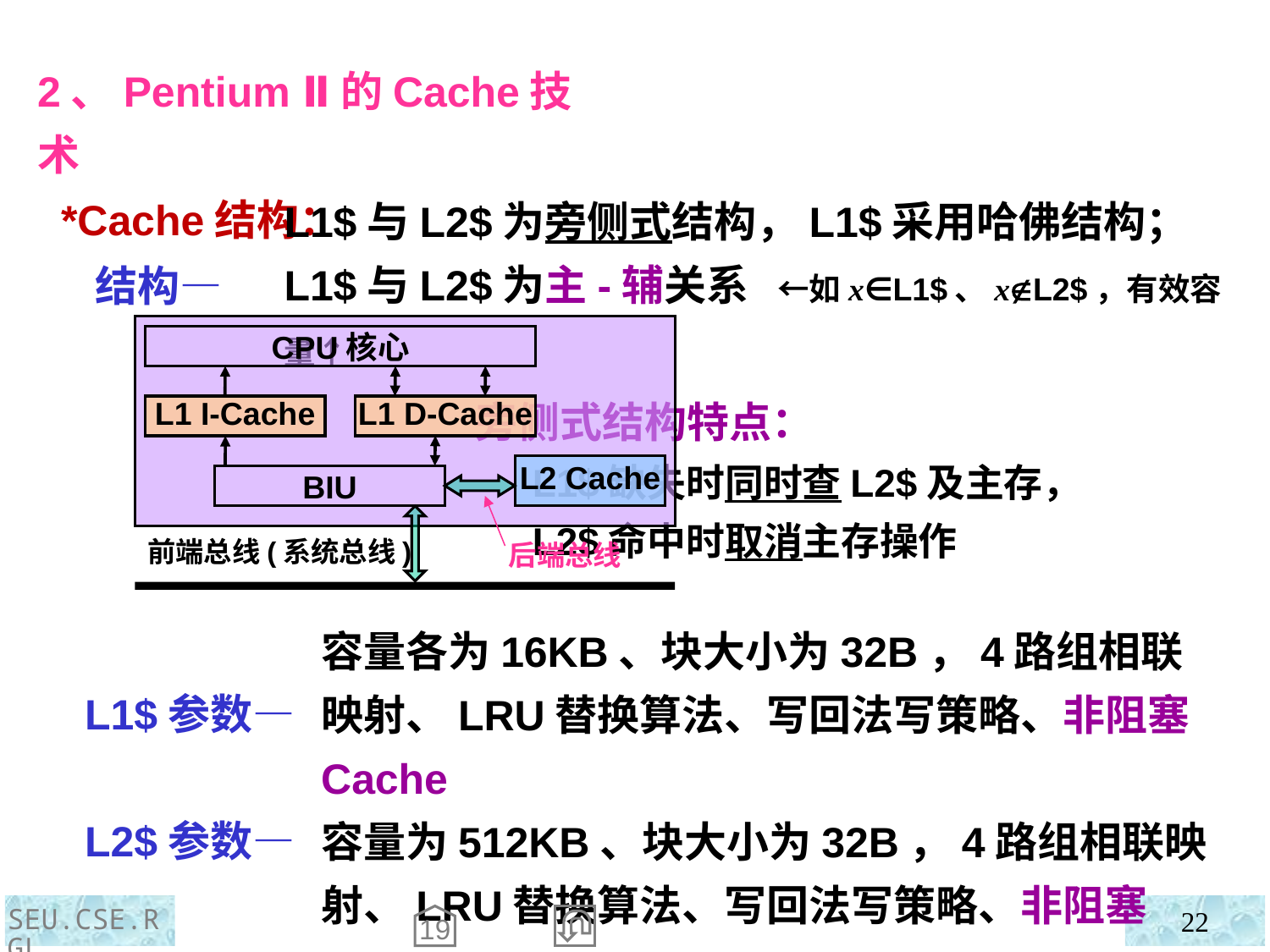

2、Pentium Ⅱ的Cache技术
  *Cache结构：
     结构—

    L1$参数—

    L2$参数—
L1$与L2$为旁侧式结构，L1$采用哈佛结构；
L1$与L2$为主-辅关系   ←如x∈L1$、x∉L2$，有效容量↑
                   旁侧式结构特点：
                       L1$缺失时同时查L2$及主存，
                       L2$命中时取消主存操作

CPU核心

L1 I-Cache
L1 D-Cache

L2 Cache
BIU

前端总线(系统总线)
后端总线

容量各为16KB、块大小为32B，4路组相联映射、LRU替换算法、写回法写策略、非阻塞Cache
容量为512KB、块大小为32B，4路组相联映射、LRU替换算法、写回法写策略、非阻塞Cache
SEU.CSE.RGL
22

19